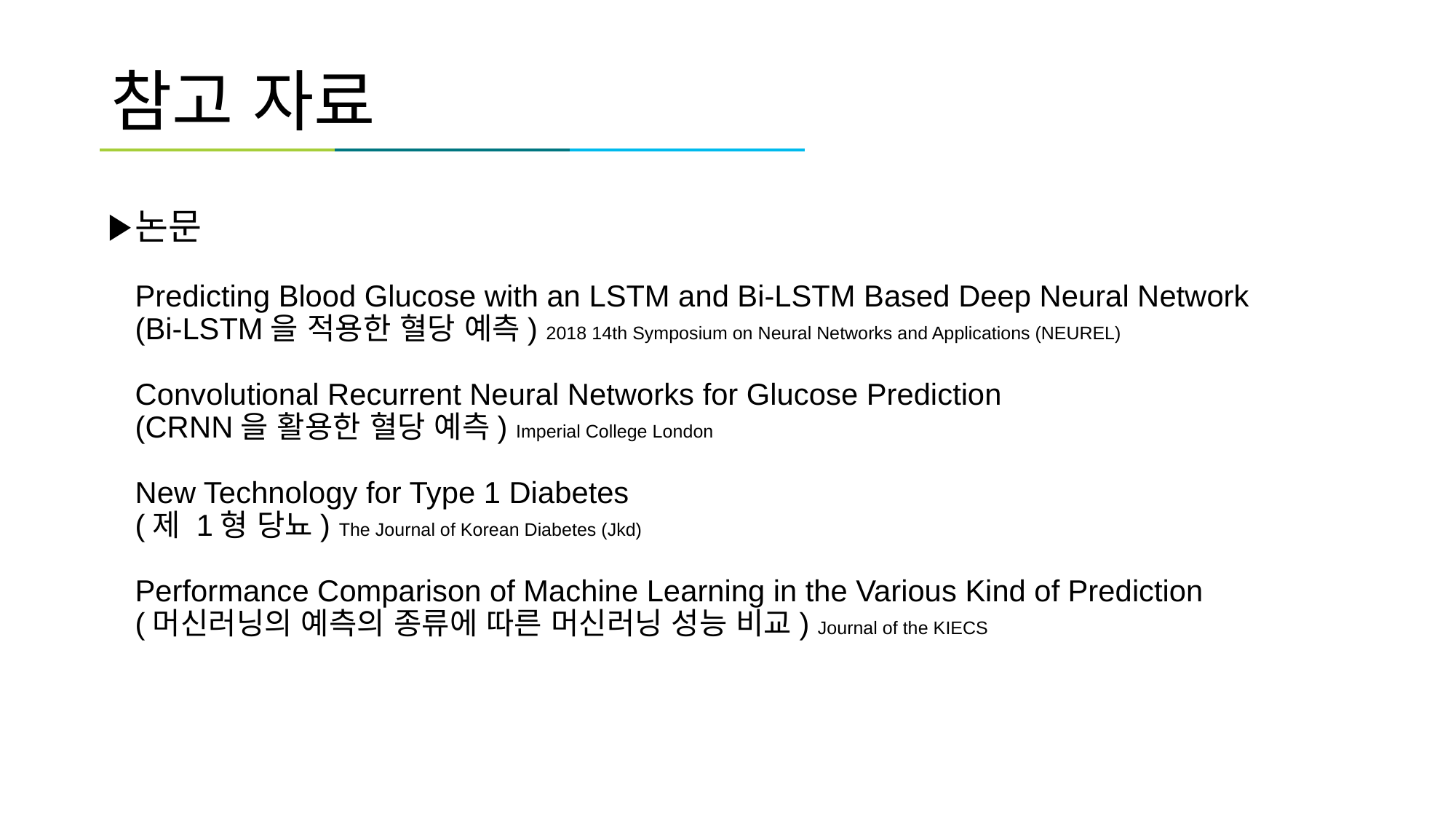

# 참고 자료
논문
Predicting Blood Glucose with an LSTM and Bi-LSTM Based Deep Neural Network
(Bi-LSTM을 적용한 혈당 예측) 2018 14th Symposium on Neural Networks and Applications (NEUREL)
Convolutional Recurrent Neural Networks for Glucose Prediction
(CRNN을 활용한 혈당 예측) Imperial College London
New Technology for Type 1 Diabetes
(제 1형 당뇨) The Journal of Korean Diabetes (Jkd)
Performance Comparison of Machine Learning in the Various Kind of Prediction
(머신러닝의 예측의 종류에 따른 머신러닝 성능 비교) Journal of the KIECS